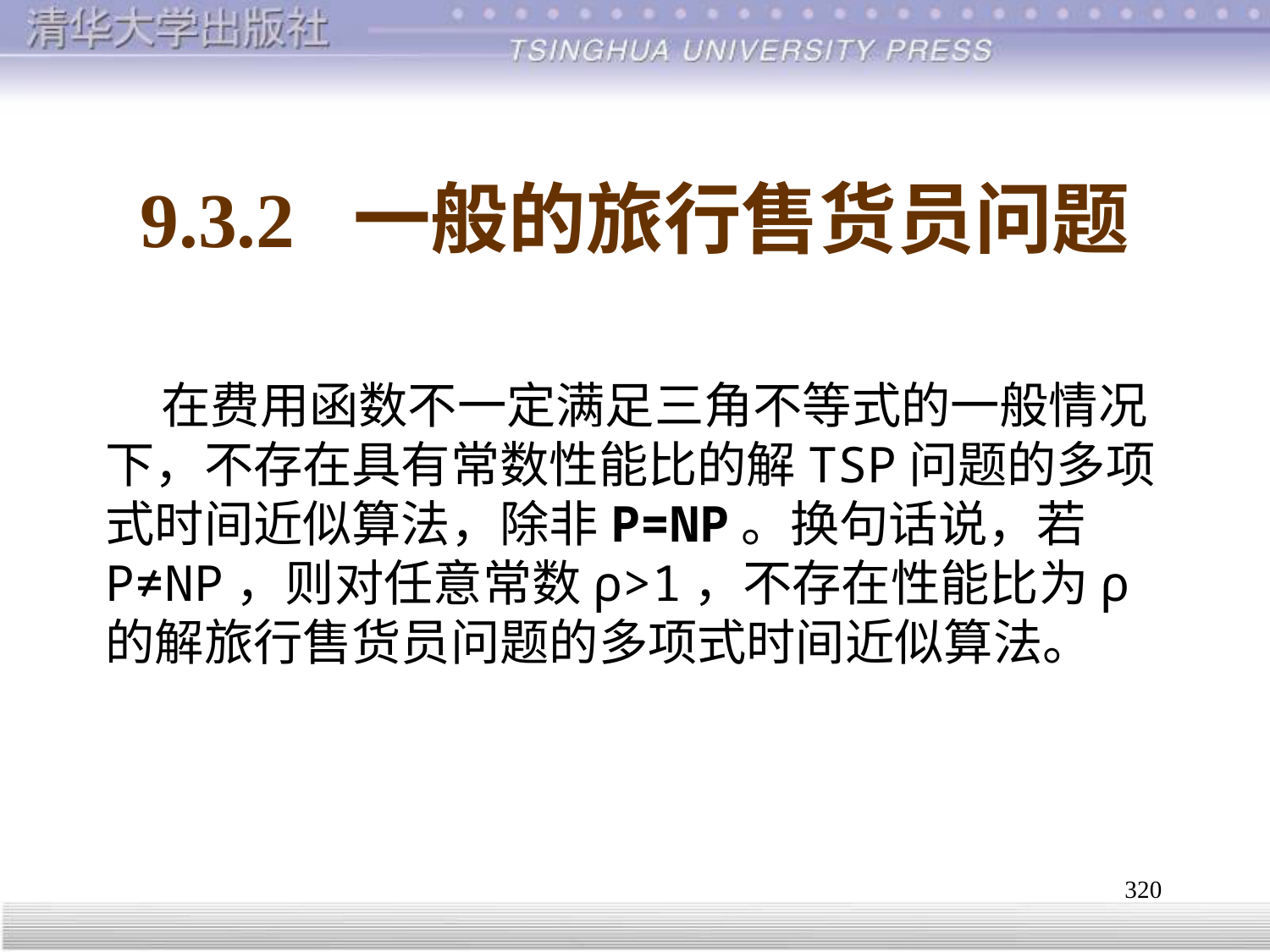

# 9.3.2  一般的旅行售货员问题
    在费用函数不一定满足三角不等式的一般情况下，不存在具有常数性能比的解TSP问题的多项式时间近似算法，除非P=NP。换句话说，若P≠NP，则对任意常数ρ>1，不存在性能比为ρ的解旅行售货员问题的多项式时间近似算法。
320